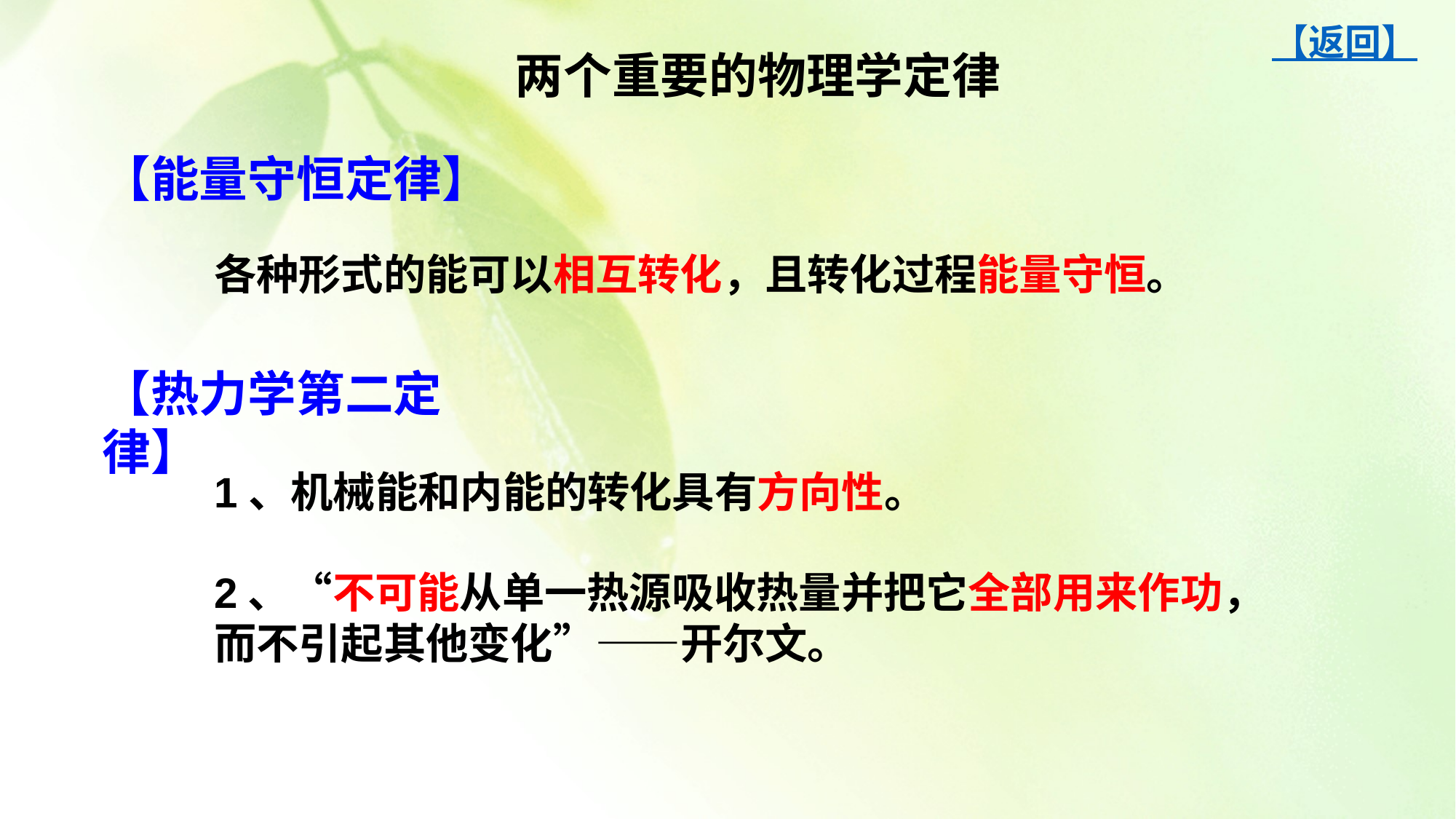

【返回】
两个重要的物理学定律
【能量守恒定律】
各种形式的能可以相互转化，且转化过程能量守恒。
【热力学第二定律】
1、机械能和内能的转化具有方向性。
2、“不可能从单一热源吸收热量并把它全部用来作功，而不引起其他变化”——开尔文。